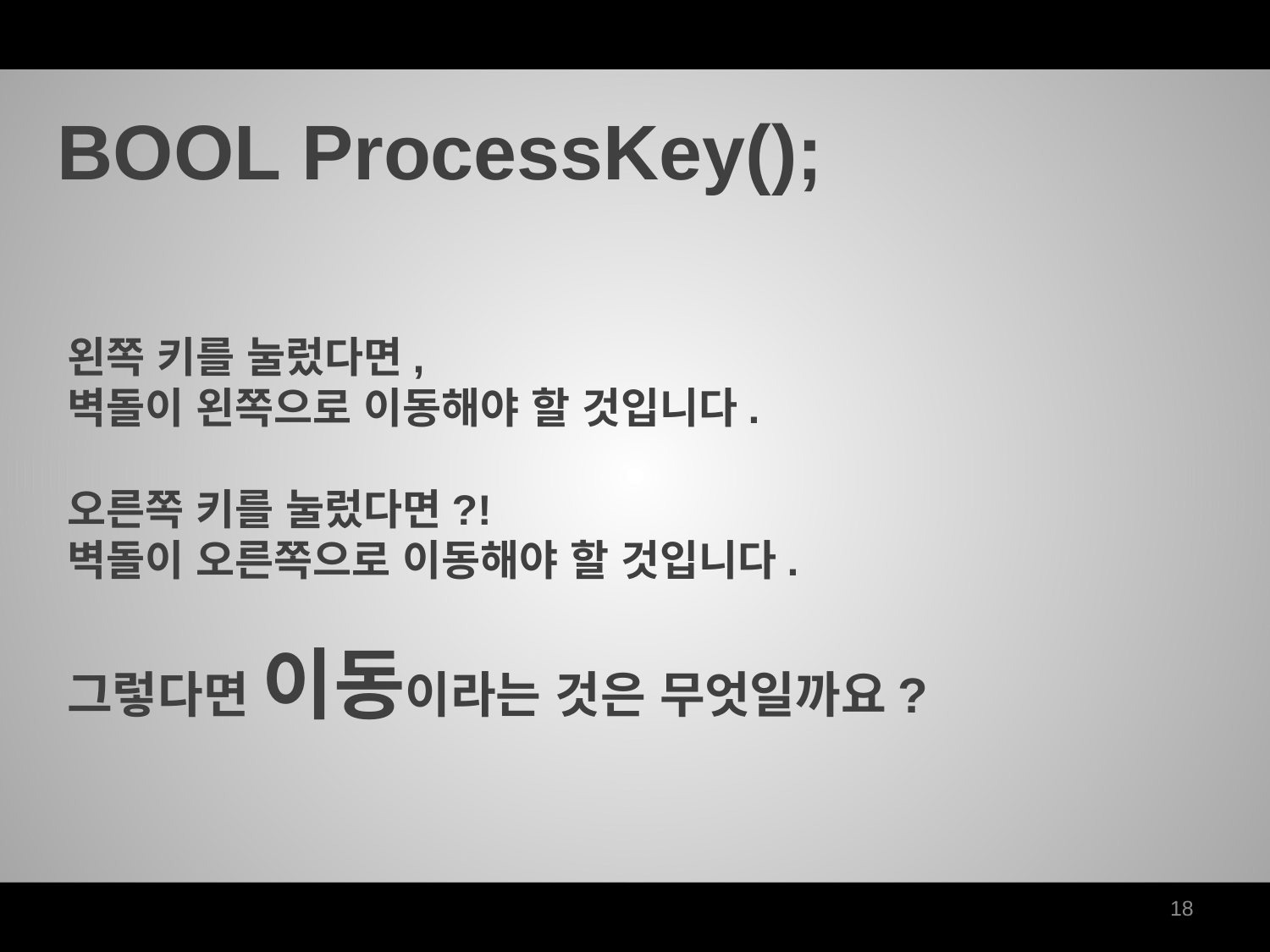

BOOL ProcessKey();
왼쪽 키를 눌렀다면,
벽돌이 왼쪽으로 이동해야 할 것입니다.

오른쪽 키를 눌렀다면?!
벽돌이 오른쪽으로 이동해야 할 것입니다.

그렇다면 이동이라는 것은 무엇일까요?

18